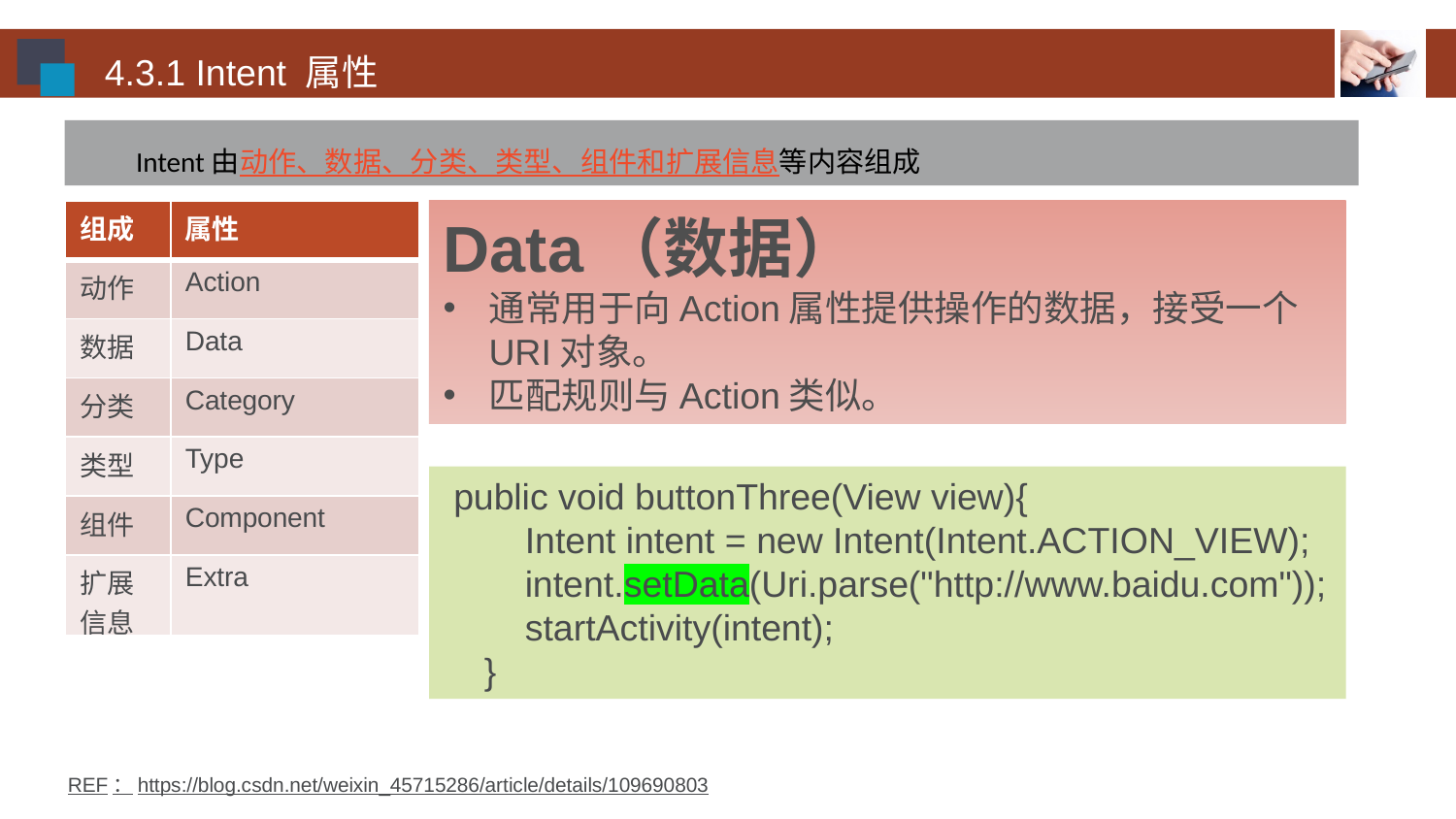

4.3.1 Intent 属性
         Intent由动作、数据、分类、类型、组件和扩展信息等内容组成
工作完成情况一
工作完成情况二
| 组成 | 属性 |
| --- | --- |
| 动作 | Action |
| 数据 | Data |
| 分类 | Category |
| 类型 | Type |
| 组件 | Component |
| 扩展信息 | Extra |
Data（数据）
通常用于向Action属性提供操作的数据，接受一个URI对象。
匹配规则与Action类似。
 public void buttonThree(View view){
        Intent intent = new Intent(Intent.ACTION_VIEW);
        intent.setData(Uri.parse("http://www.baidu.com"));
        startActivity(intent);
    }
REF：https://blog.csdn.net/weixin_45715286/article/details/109690803